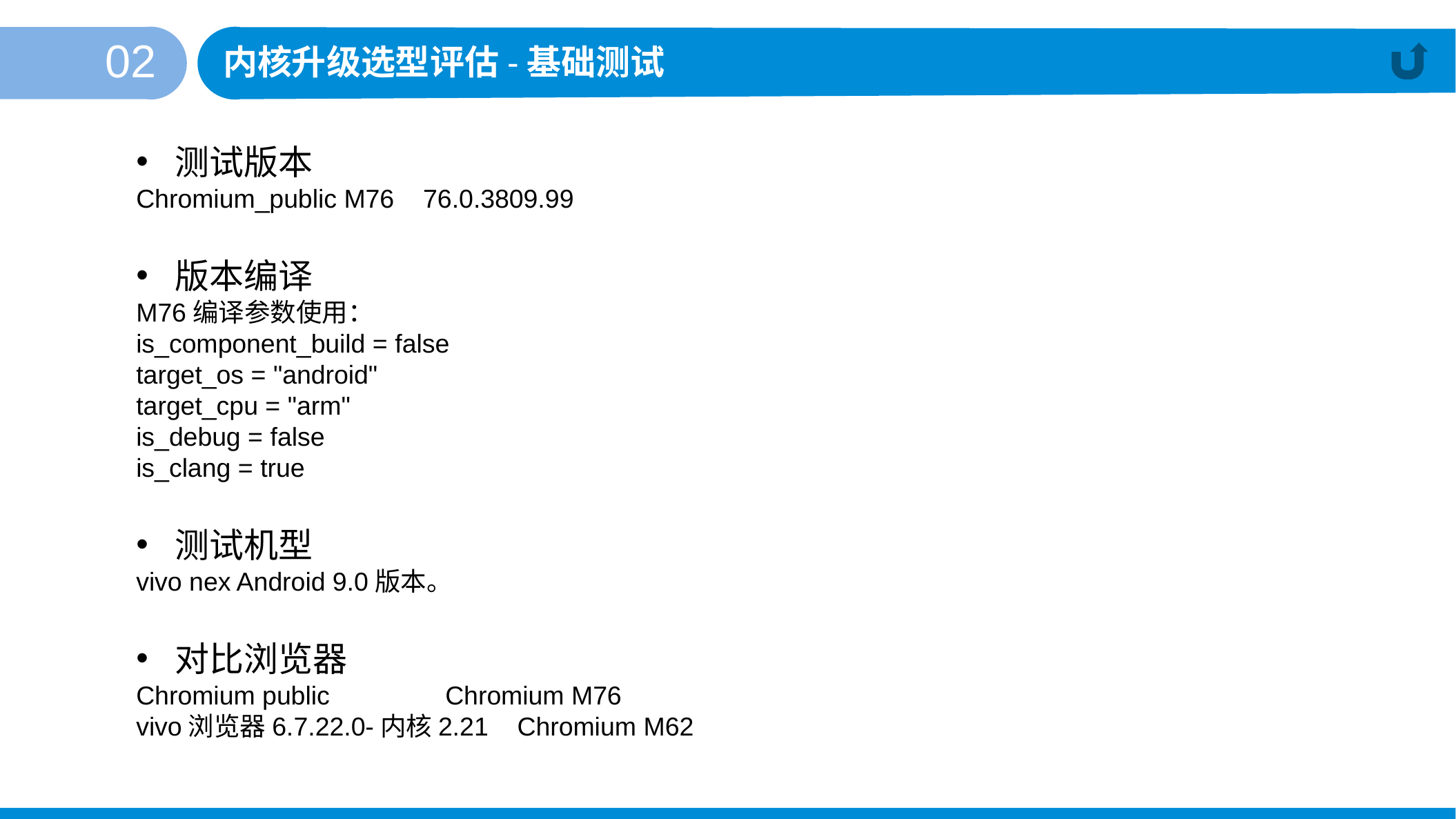

02

内核升级选型评估-基础测试

测试版本
Chromium_public M76    76.0.3809.99

版本编译
M76编译参数使用：
is_component_build = false
target_os = "android"
target_cpu = "arm"
is_debug = false
is_clang = true

测试机型
vivo nex Android 9.0版本。

对比浏览器
Chromium public                Chromium M76
vivo浏览器6.7.22.0-内核2.21    Chromium M62